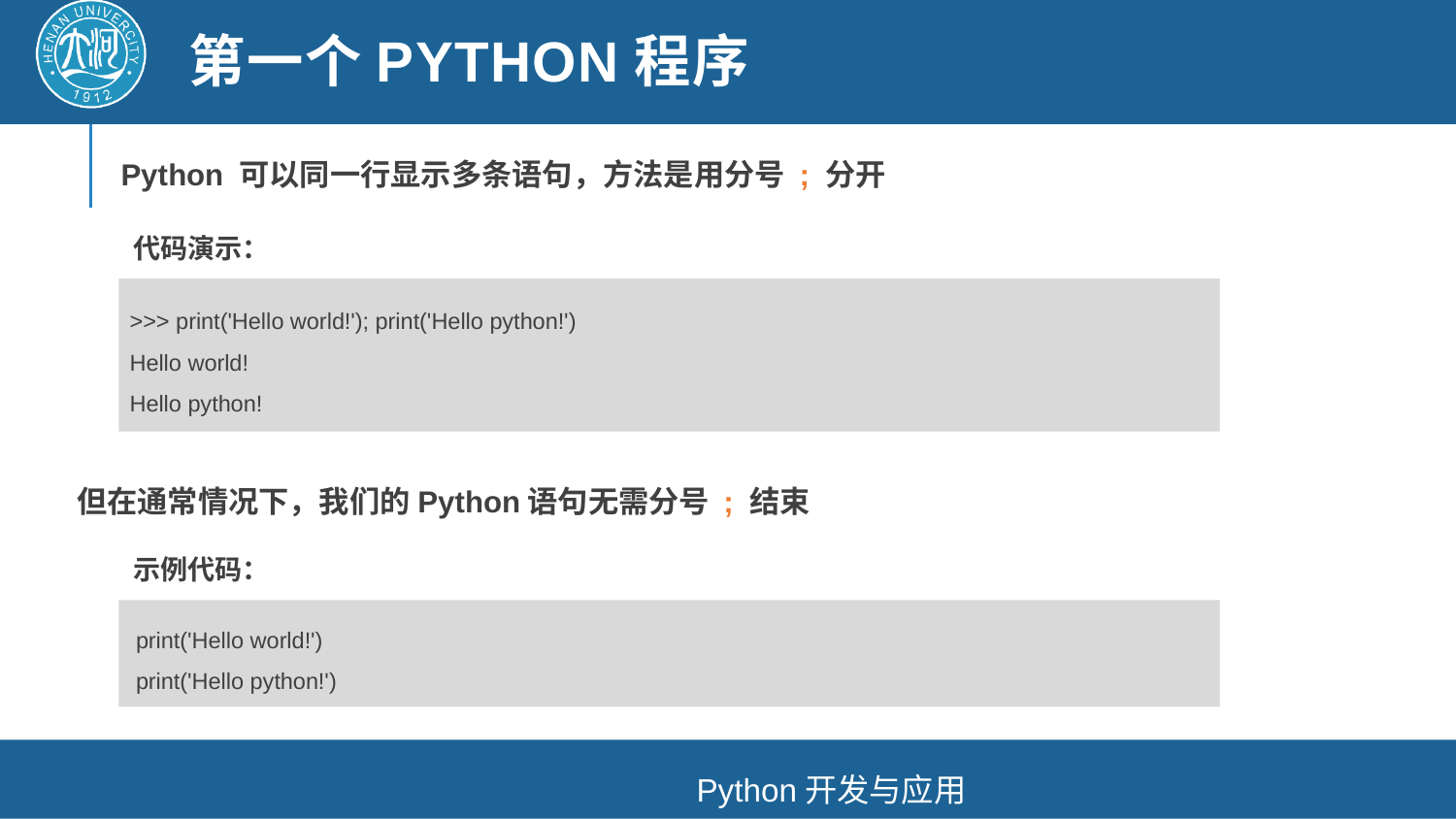

# 第一个Python程序
Python 可以同一行显示多条语句，方法是用分号 ; 分开
代码演示：
>>> print('Hello world!'); print('Hello python!')
Hello world!
Hello python!
但在通常情况下，我们的Python语句无需分号 ; 结束
示例代码：
 print('Hello world!')
 print('Hello python!')

Python开发与应用
38